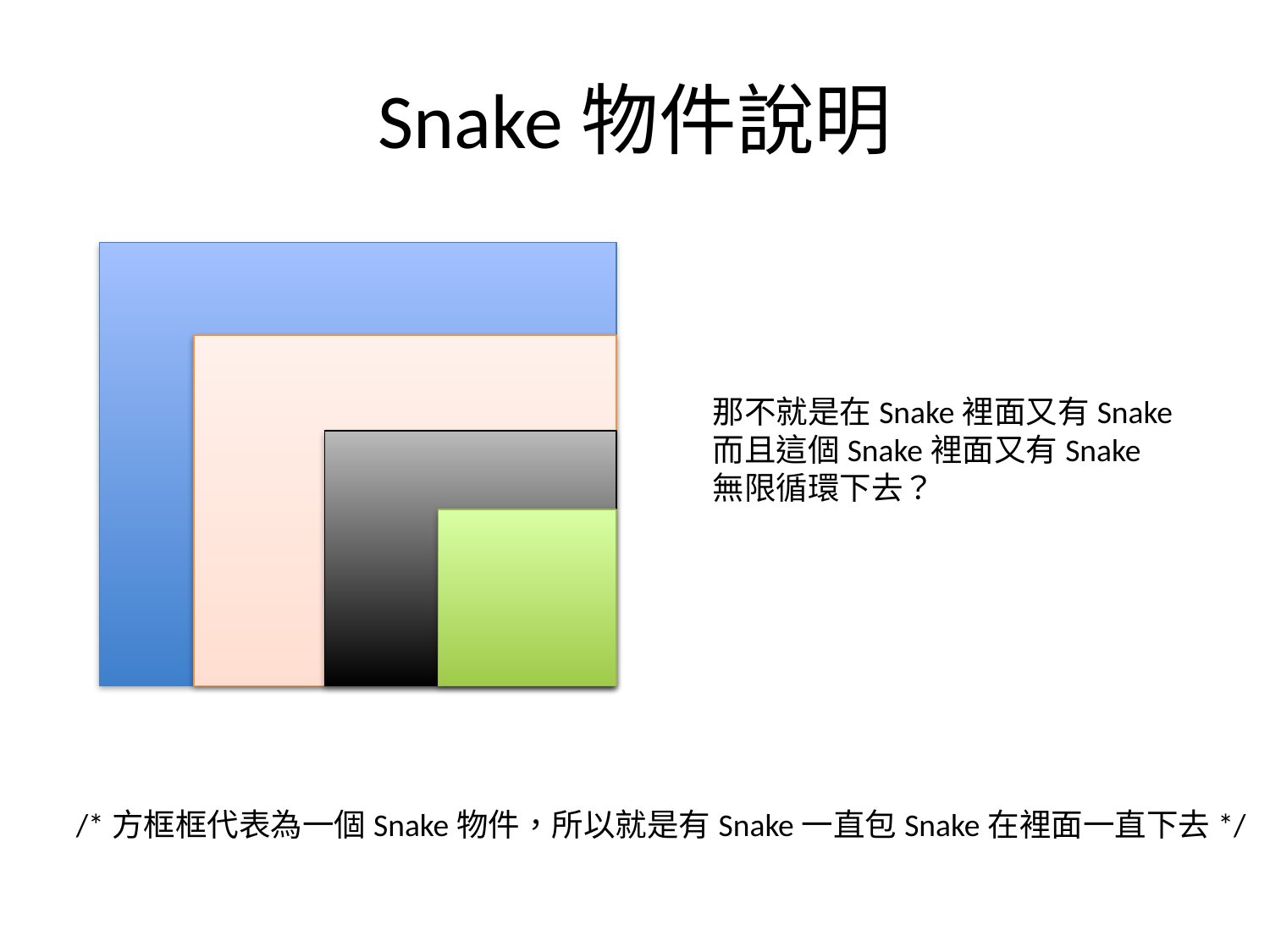

# Snake物件說明

那不就是在Snake裡面又有Snake而且這個Snake裡面又有Snake無限循環下去？

/*方框框代表為一個Snake物件，所以就是有Snake一直包Snake在裡面一直下去*/